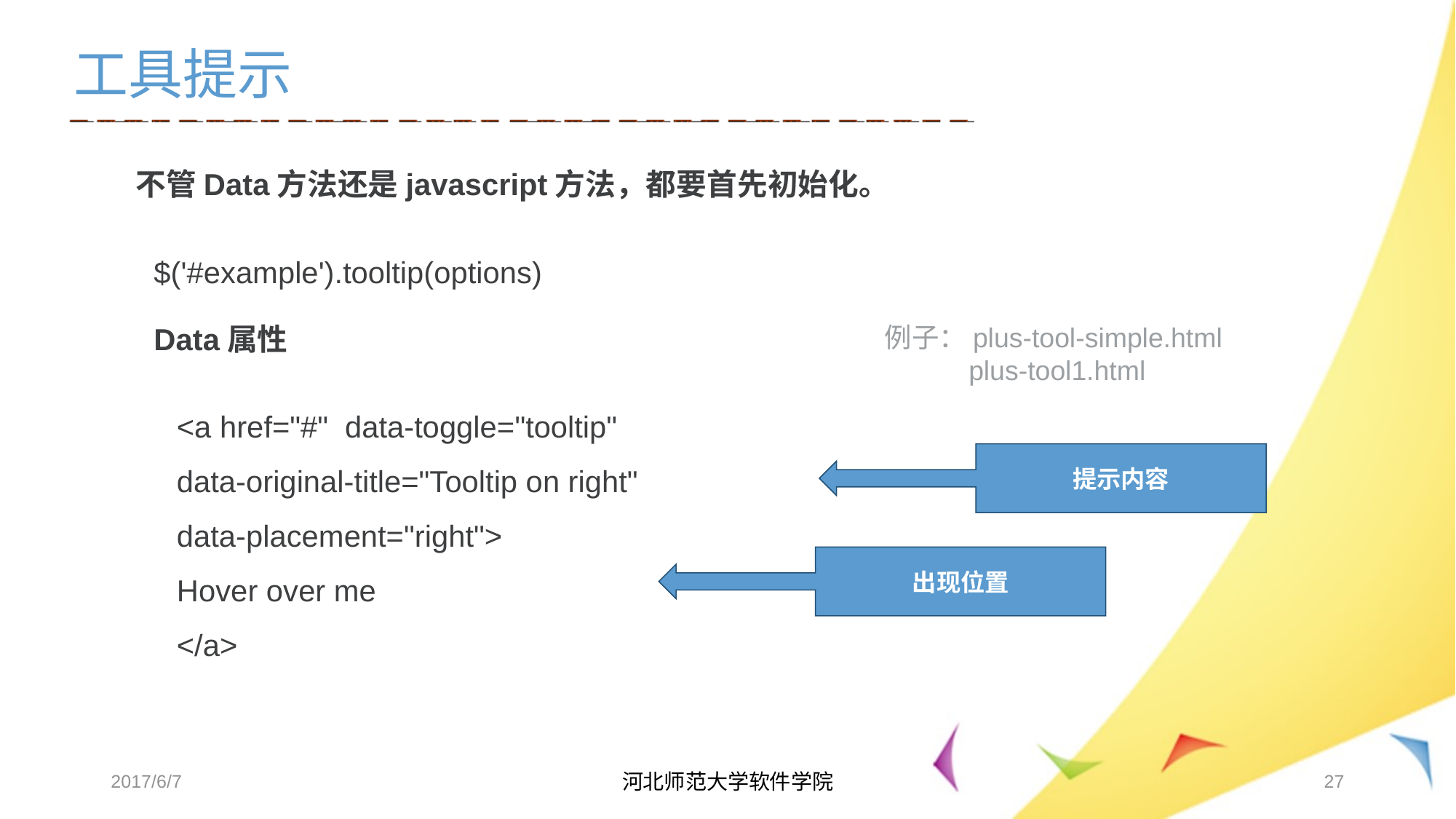

工具提示
不管Data方法还是javascript方法，都要首先初始化。
$('#example').tooltip(options)
Data属性
例子：plus-tool-simple.html
           plus-tool1.html

<a href="#"  data-toggle="tooltip"
data-original-title="Tooltip on right"
data-placement="right">
Hover over me
</a>
提示内容
出现位置
2017/6/7
河北师范大学软件学院
27